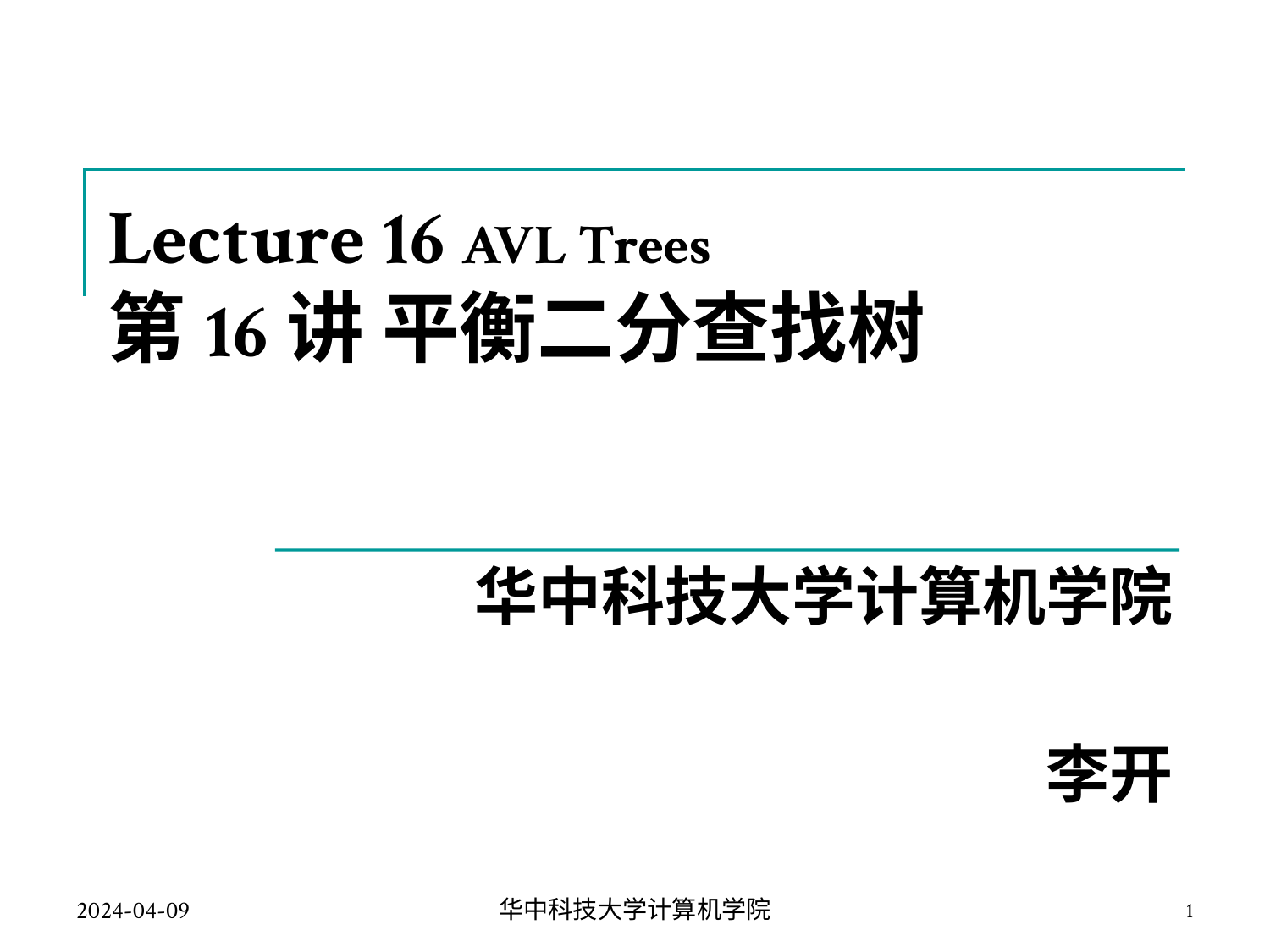

# Lecture 16 AVL Trees 第16讲 平衡二分查找树
华中科技大学计算机学院

李开
2024-04-09
华中科技大学计算机学院
1